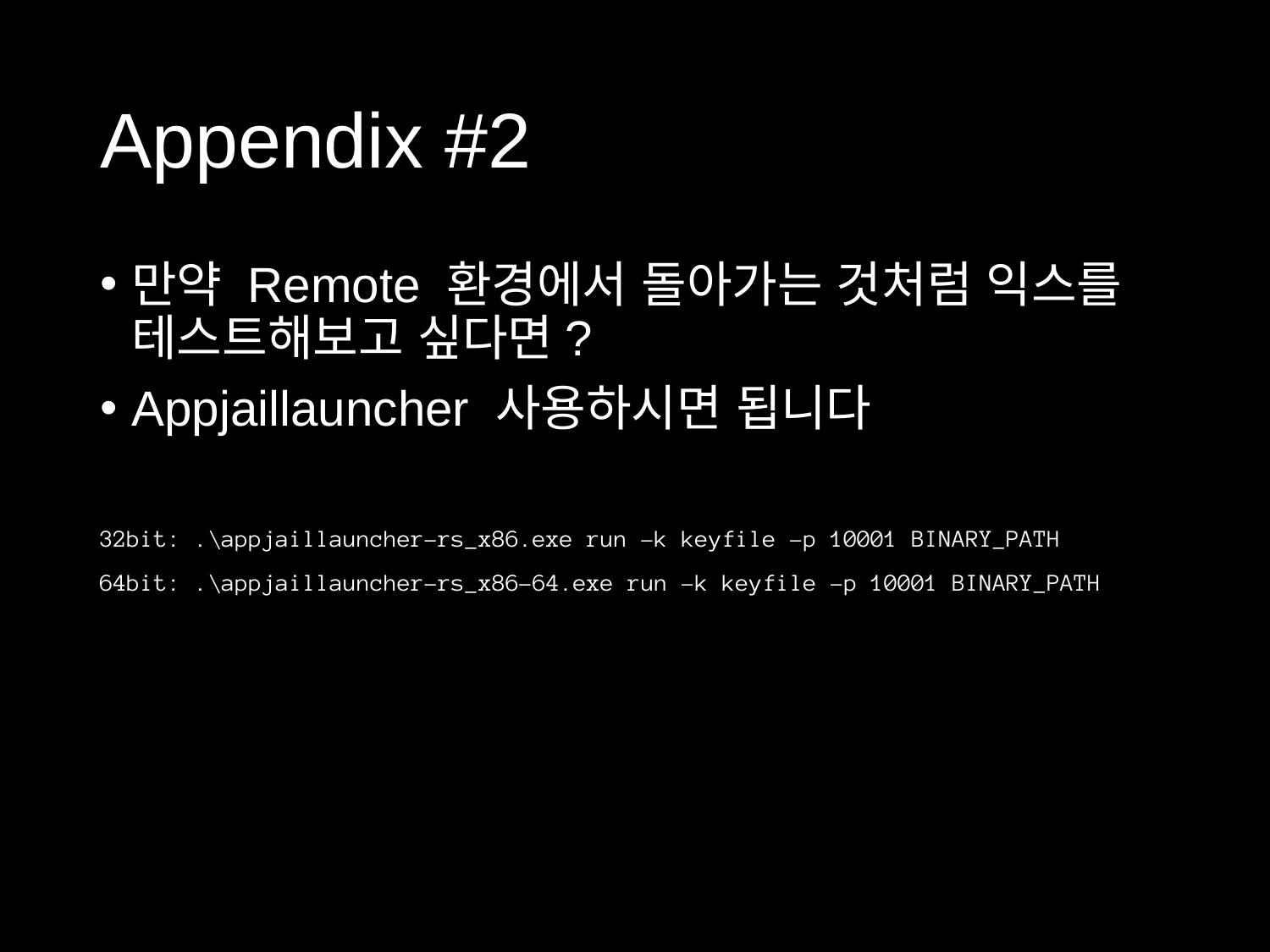

# Appendix #2
만약 Remote 환경에서 돌아가는 것처럼 익스를 테스트해보고 싶다면?
Appjaillauncher 사용하시면 됩니다

32bit: .\appjaillauncher-rs_x86.exe run –k keyfile –p 10001 BINARY_PATH
64bit: .\appjaillauncher-rs_x86-64.exe run –k keyfile –p 10001 BINARY_PATH